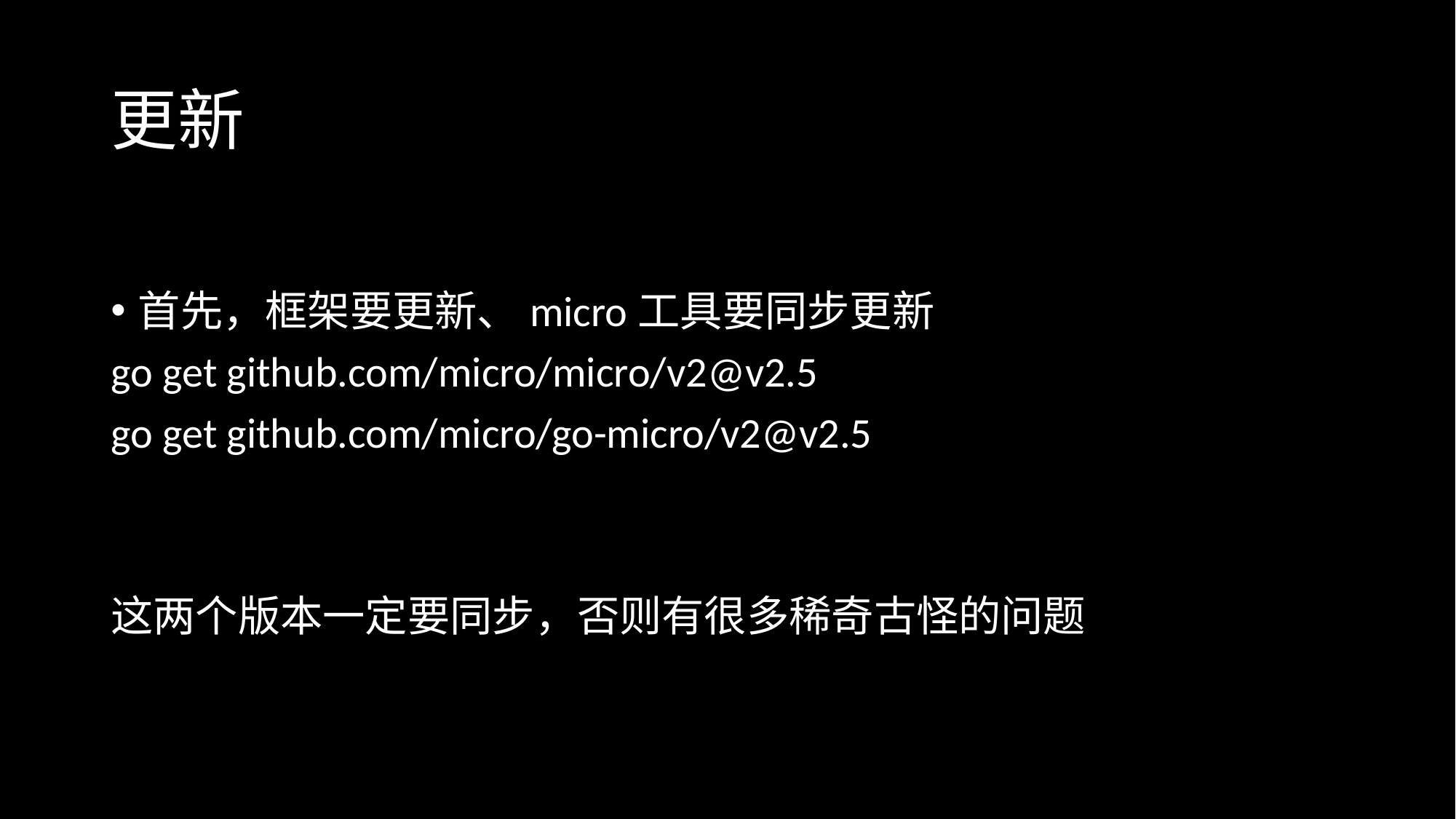

# 更新

首先，框架要更新、micro工具要同步更新
go get github.com/micro/micro/v2@v2.5
go get github.com/micro/go-micro/v2@v2.5

这两个版本一定要同步，否则有很多稀奇古怪的问题